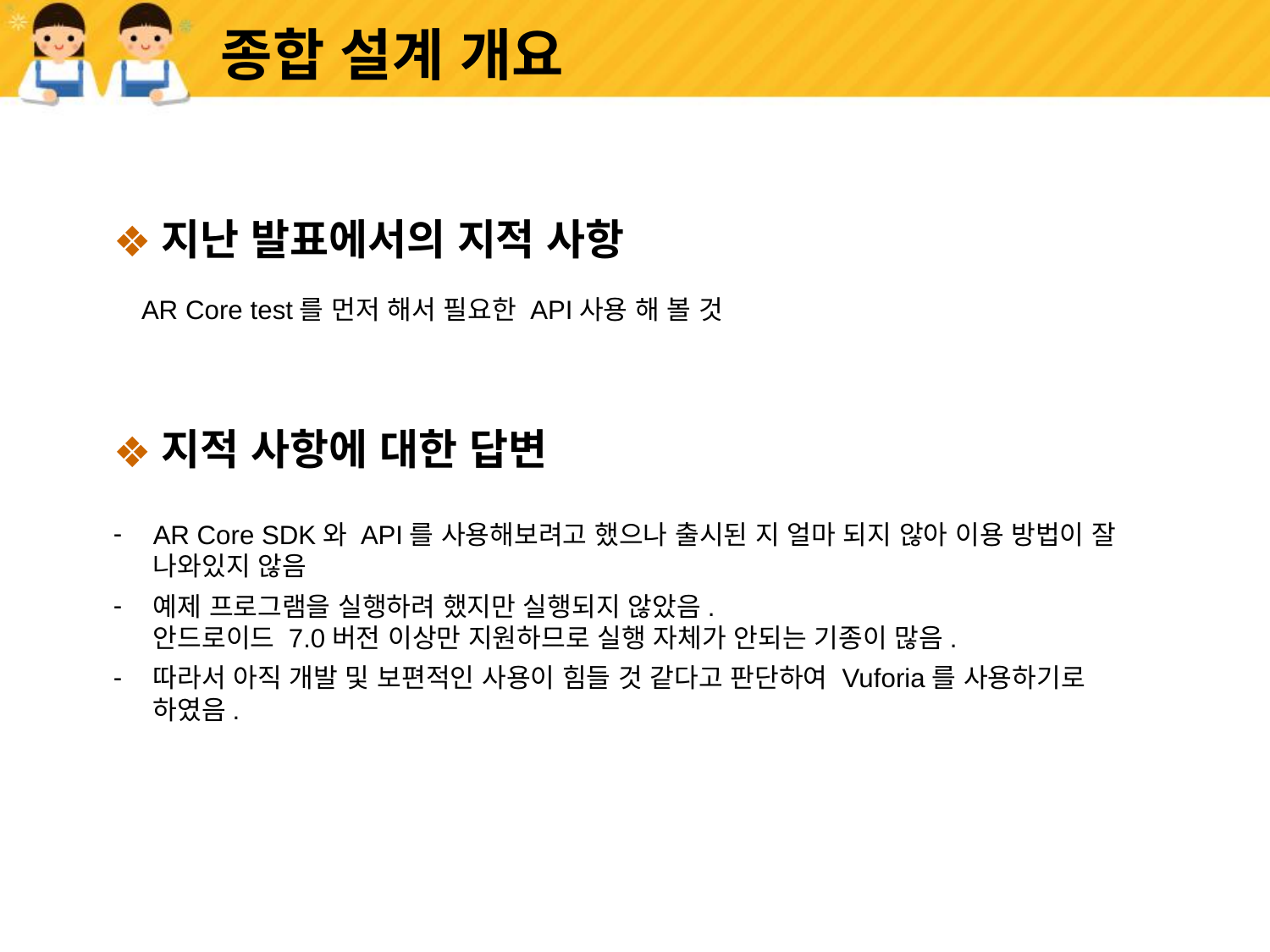

# 종합 설계 개요
지난 발표에서의 지적 사항

    AR Core test를 먼저 해서 필요한 API사용 해 볼 것

지적 사항에 대한 답변

AR Core SDK와 API를 사용해보려고 했으나 출시된 지 얼마 되지 않아 이용 방법이 잘 나와있지 않음
예제 프로그램을 실행하려 했지만 실행되지 않았음.
안드로이드 7.0버전 이상만 지원하므로 실행 자체가 안되는 기종이 많음.
따라서 아직 개발 및 보편적인 사용이 힘들 것 같다고 판단하여 Vuforia를 사용하기로 하였음.